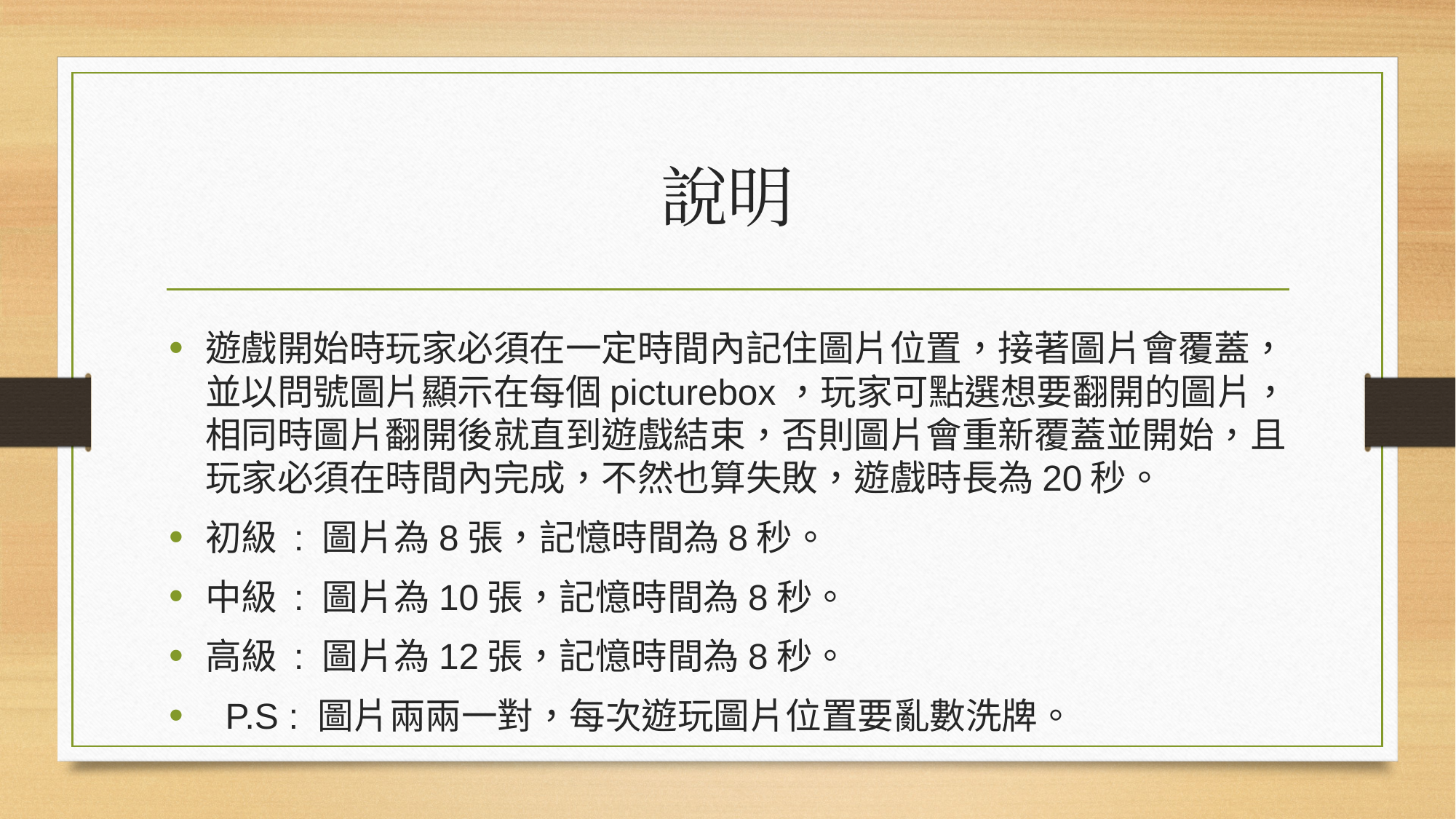

# 說明
遊戲開始時玩家必須在一定時間內記住圖片位置，接著圖片會覆蓋，並以問號圖片顯示在每個picturebox，玩家可點選想要翻開的圖片，相同時圖片翻開後就直到遊戲結束，否則圖片會重新覆蓋並開始，且玩家必須在時間內完成，不然也算失敗，遊戲時長為20秒。
初級 : 圖片為8張，記憶時間為8秒。
中級 : 圖片為10張，記憶時間為8秒。
高級 : 圖片為12張，記憶時間為8秒。
  P.S : 圖片兩兩一對，每次遊玩圖片位置要亂數洗牌。